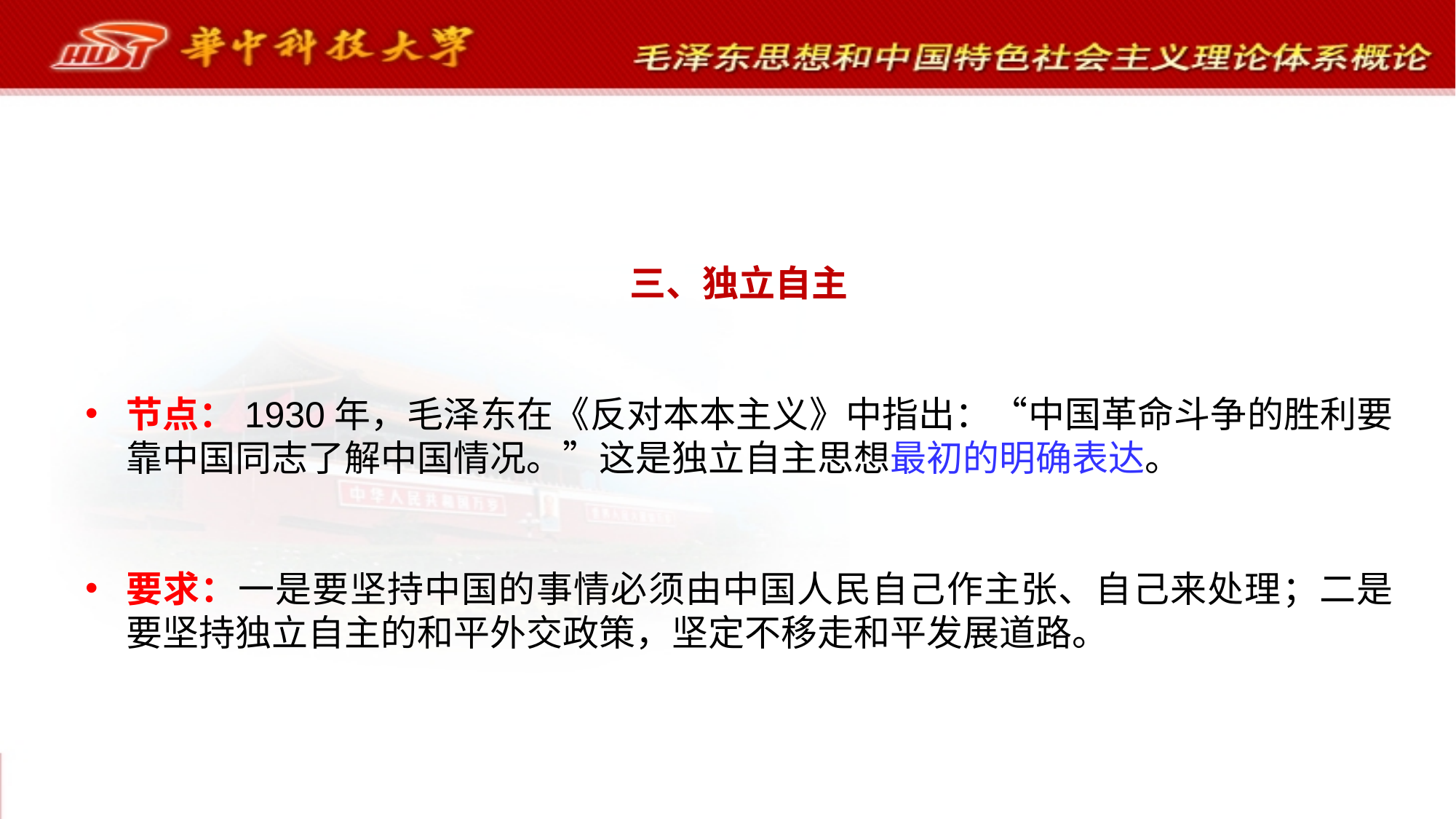

三、独立自主

节点：1930年，毛泽东在《反对本本主义》中指出：“中国革命斗争的胜利要靠中国同志了解中国情况。”这是独立自主思想最初的明确表达。

要求：一是要坚持中国的事情必须由中国人民自己作主张、自己来处理；二是要坚持独立自主的和平外交政策，坚定不移走和平发展道路。